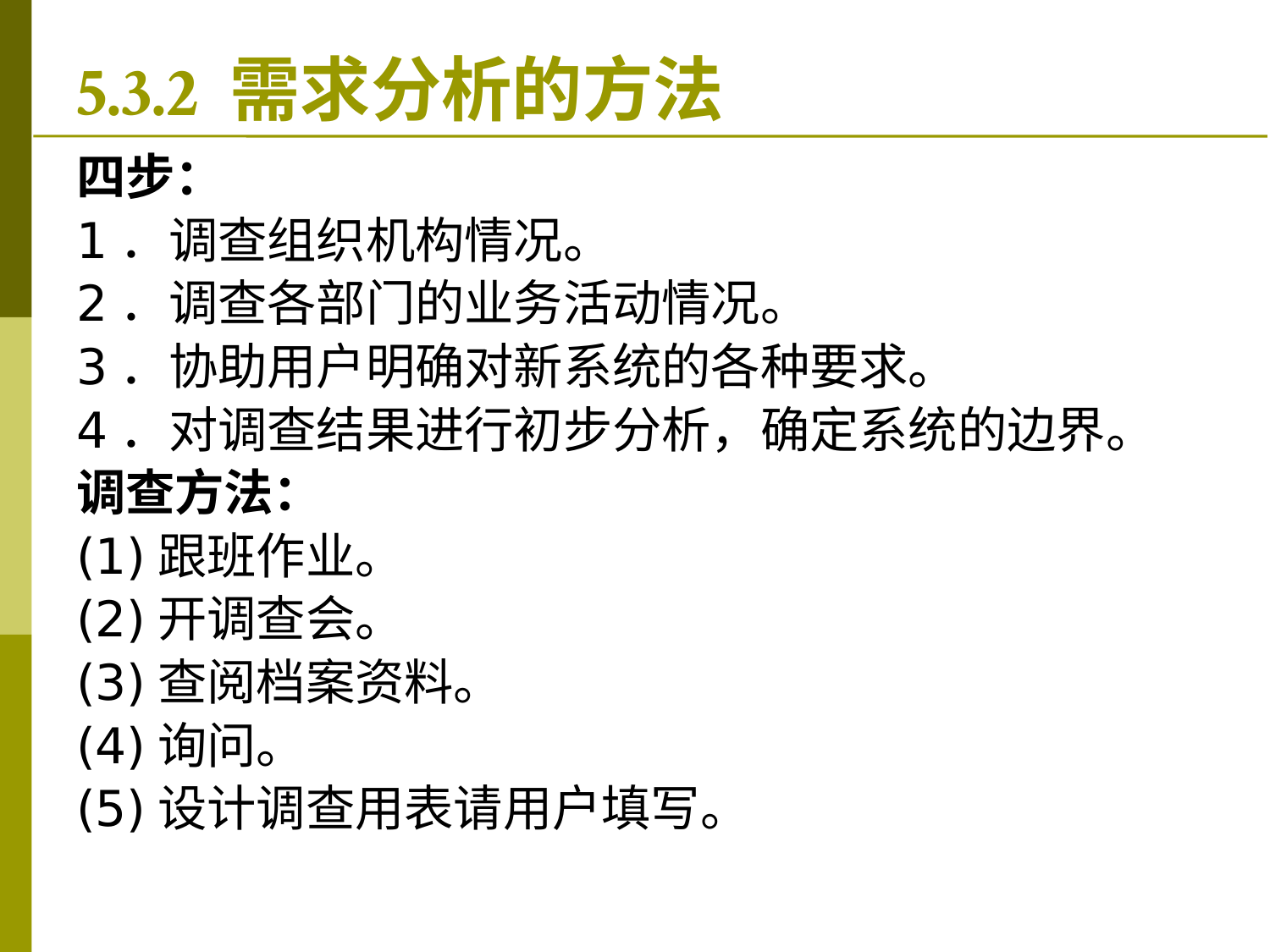

# 5.3.2 需求分析的方法
四步：
1．调查组织机构情况。
2．调查各部门的业务活动情况。
3．协助用户明确对新系统的各种要求。
4．对调查结果进行初步分析，确定系统的边界。
调查方法：
(1)跟班作业。
(2)开调查会。
(3)查阅档案资料。
(4)询问。
(5)设计调查用表请用户填写。